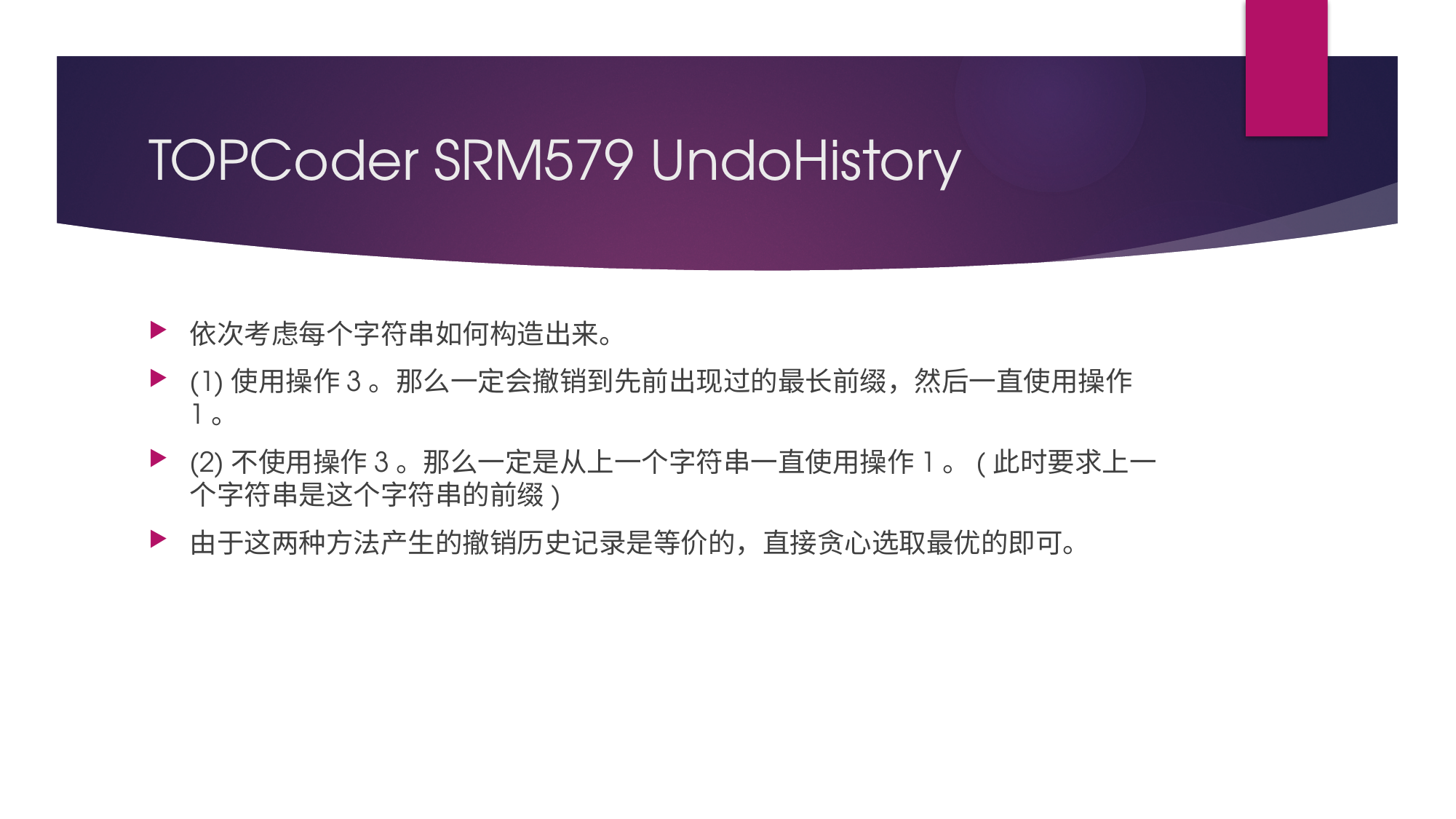

# TOPCoder SRM579 UndoHistory
依次考虑每个字符串如何构造出来。
(1)使用操作3。那么一定会撤销到先前出现过的最长前缀，然后一直使用操作1。
(2)不使用操作3。那么一定是从上一个字符串一直使用操作1。(此时要求上一个字符串是这个字符串的前缀)
由于这两种方法产生的撤销历史记录是等价的，直接贪心选取最优的即可。